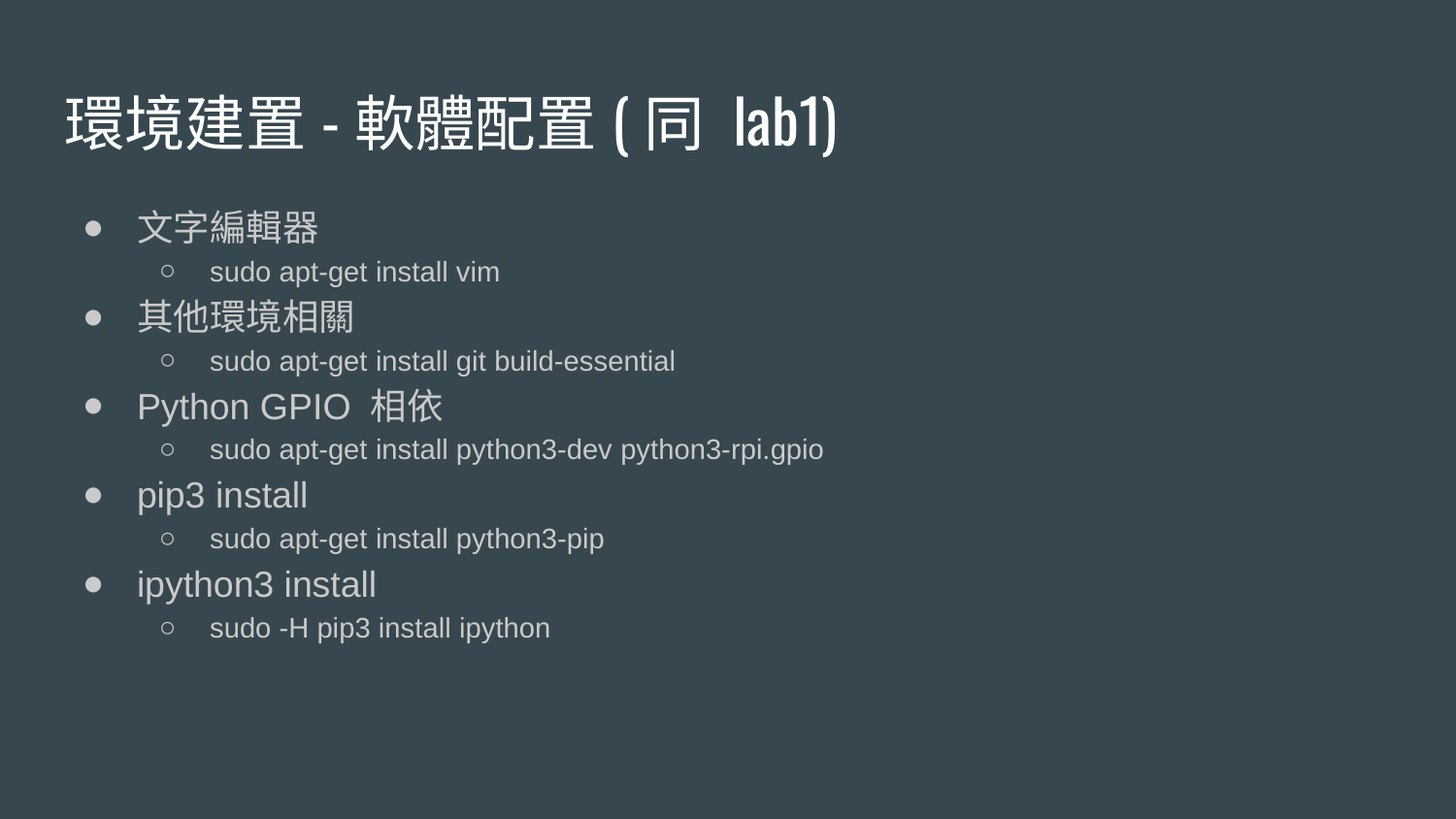

# 環境建置-軟體配置(同 lab1)
文字編輯器
sudo apt-get install vim
其他環境相關
sudo apt-get install git build-essential
Python GPIO 相依
sudo apt-get install python3-dev python3-rpi.gpio
pip3 install
sudo apt-get install python3-pip
ipython3 install
sudo -H pip3 install ipython